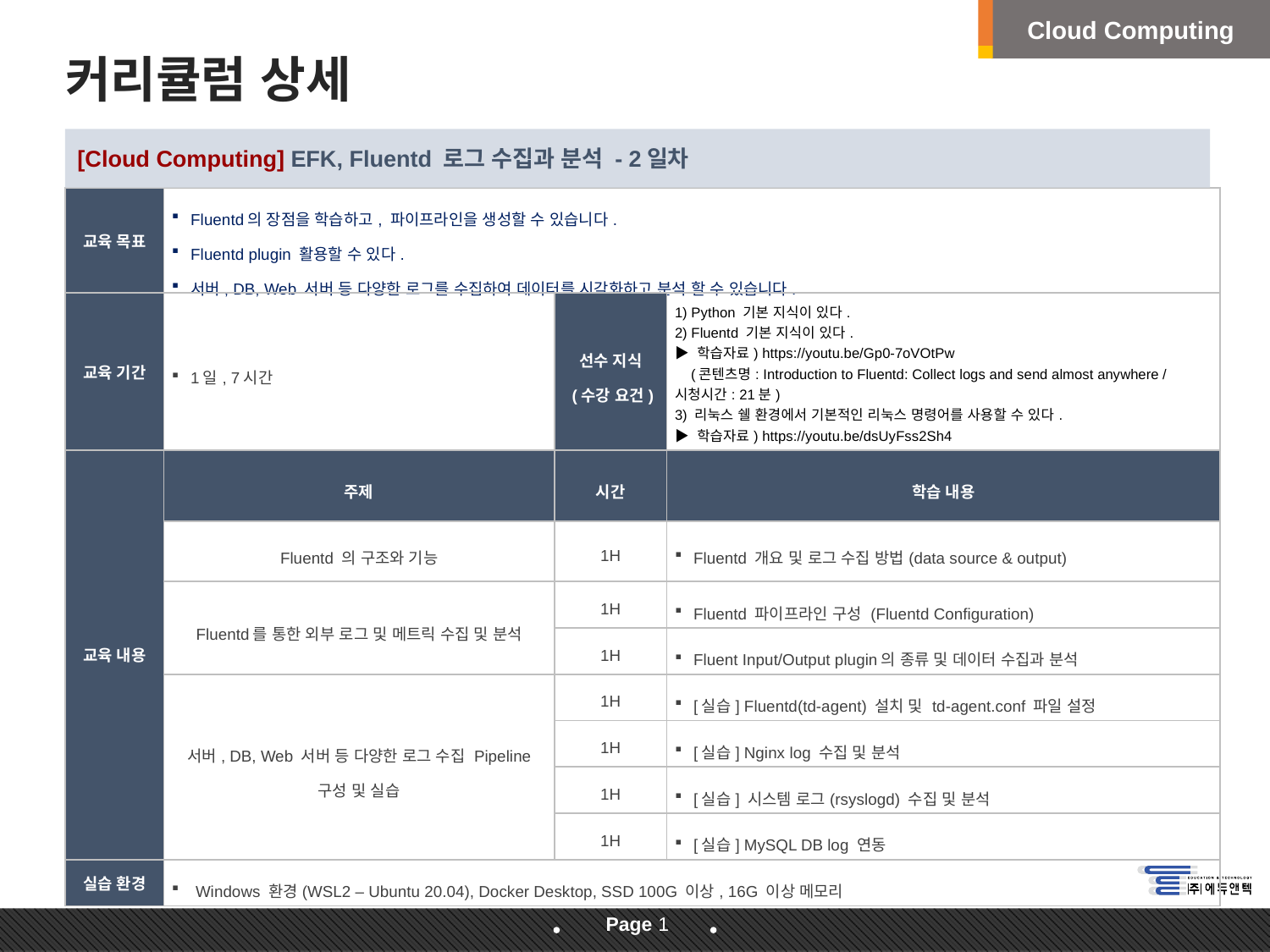

Cloud Computing
 커리큘럼 상세

[Cloud Computing] EFK, Fluentd 로그 수집과 분석 - 2일차
| 교육 목표 | Fluentd의 장점을 학습하고, 파이프라인을 생성할 수 있습니다. Fluentd plugin 활용할 수 있다. 서버, DB, Web 서버 등 다양한 로그를 수집하여 데이터를 시각화하고 분석 할 수 있습니다. |  |  |
| --- | --- | --- | --- |
| 교육 기간 | 1일, 7시간 | 선수 지식 (수강 요건) | 1) Python 기본 지식이 있다. 2) Fluentd 기본 지식이 있다. ▶ 학습자료) https://youtu.be/Gp0-7oVOtPw (콘텐츠명: Introduction to Fluentd: Collect logs and send almost anywhere / 시청시간: 21분) 3) 리눅스 쉘 환경에서 기본적인 리눅스 명령어를 사용할 수 있다. ▶ 학습자료) https://youtu.be/dsUyFss2Sh4 (콘텐츠명: [따배셸] 1. Linux Shell이란? / 시청시간: 13분) |
| 교육 내용 | 주제 | 시간 | 학습 내용 |
|  | Fluentd 의 구조와 기능 | 1H | Fluentd 개요 및 로그 수집 방법(data source & output) |
|  | Fluentd를 통한 외부 로그 및 메트릭 수집 및 분석 | 1H | Fluentd 파이프라인 구성 (Fluentd Configuration) |
|  |  | 1H | Fluent Input/Output plugin의 종류 및 데이터 수집과 분석 |
|  | 서버, DB, Web 서버 등 다양한 로그 수집 Pipeline 구성 및 실습 | 1H | [실습] Fluentd(td-agent) 설치 및 td-agent.conf 파일 설정 |
|  |  | 1H | [실습] Nginx log 수집 및 분석 |
|  |  | 1H | [실습] 시스템 로그(rsyslogd) 수집 및 분석 |
|  |  | 1H | [실습] MySQL DB log 연동 |
| 실습 환경 | Windows 환경(WSL2 – Ubuntu 20.04), Docker Desktop, SSD 100G 이상, 16G 이상 메모리 |  | 평가 방법 |
Page 1